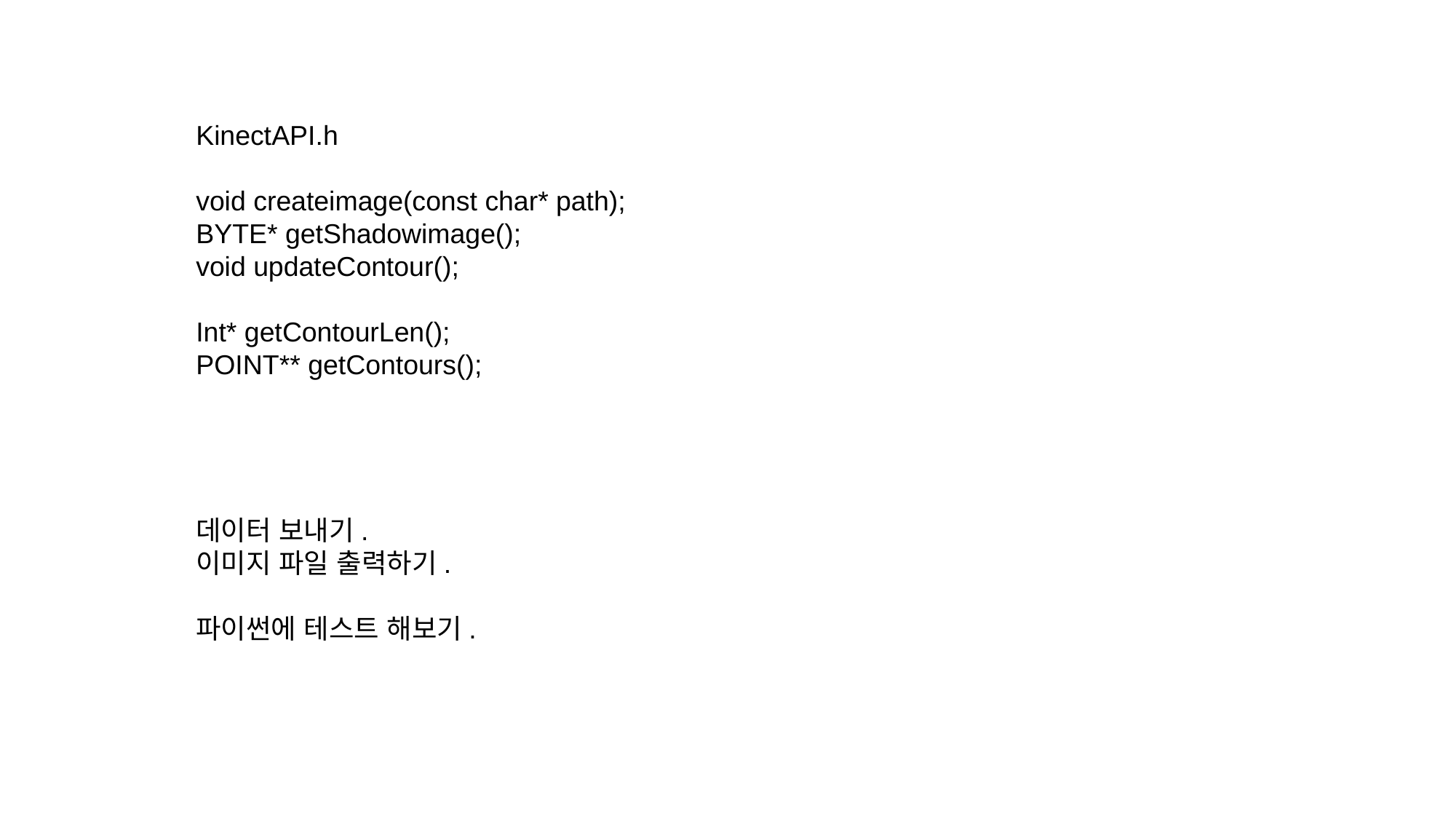

KinectAPI.h

void createimage(const char* path);
BYTE* getShadowimage();
void updateContour();

Int* getContourLen();
POINT** getContours();

데이터 보내기.
이미지 파일 출력하기.

파이썬에 테스트 해보기.